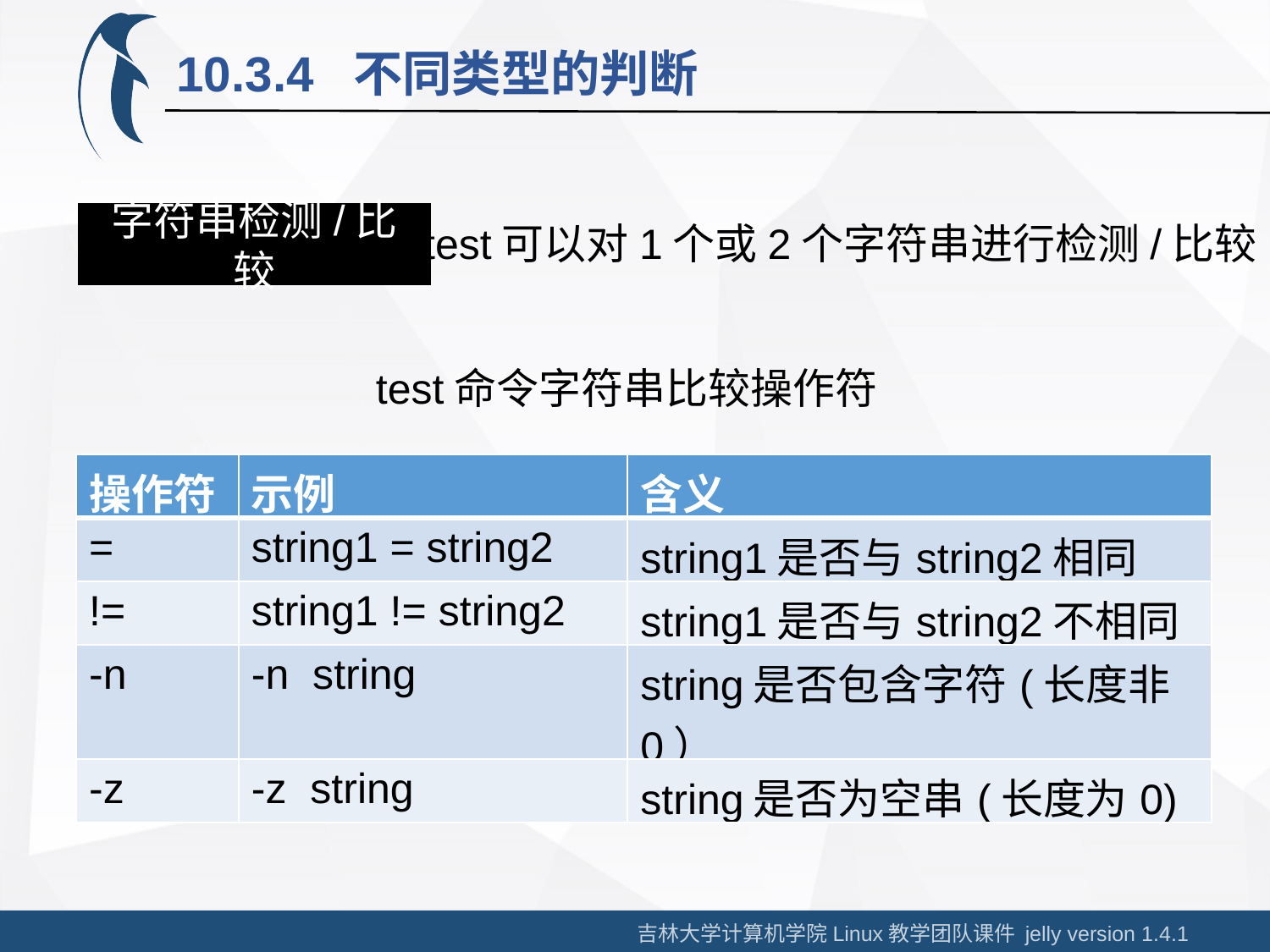

10.3.4  不同类型的判断
test可以对1个或2个字符串进行检测/比较
字符串检测/比较
test命令字符串比较操作符
| 操作符 | 示例 | 含义 |
| --- | --- | --- |
| = | string1 = string2 | string1是否与string2相同 |
| != | string1 != string2 | string1是否与string2不相同 |
| -n | -n string | string是否包含字符(长度非0） |
| -z | -z string | string是否为空串(长度为0) |